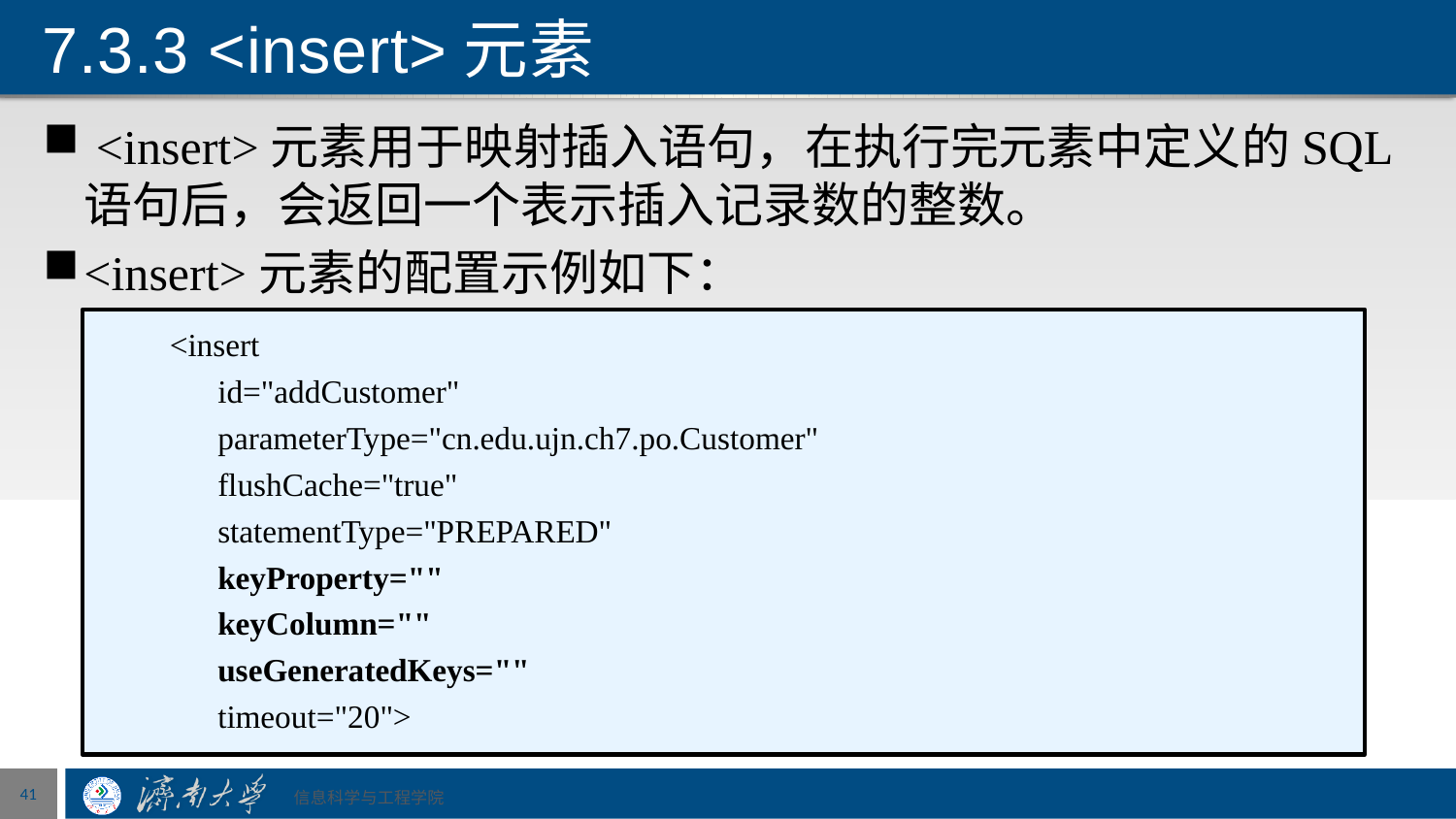

# 7.3.3 <insert>元素
 <insert>元素用于映射插入语句，在执行完元素中定义的SQL语句后，会返回一个表示插入记录数的整数。
<insert>元素的配置示例如下：

<insert
      id="addCustomer"
      parameterType="cn.edu.ujn.ch7.po.Customer"
      flushCache="true"
      statementType="PREPARED"
      keyProperty=""
      keyColumn=""
      useGeneratedKeys=""
      timeout="20">